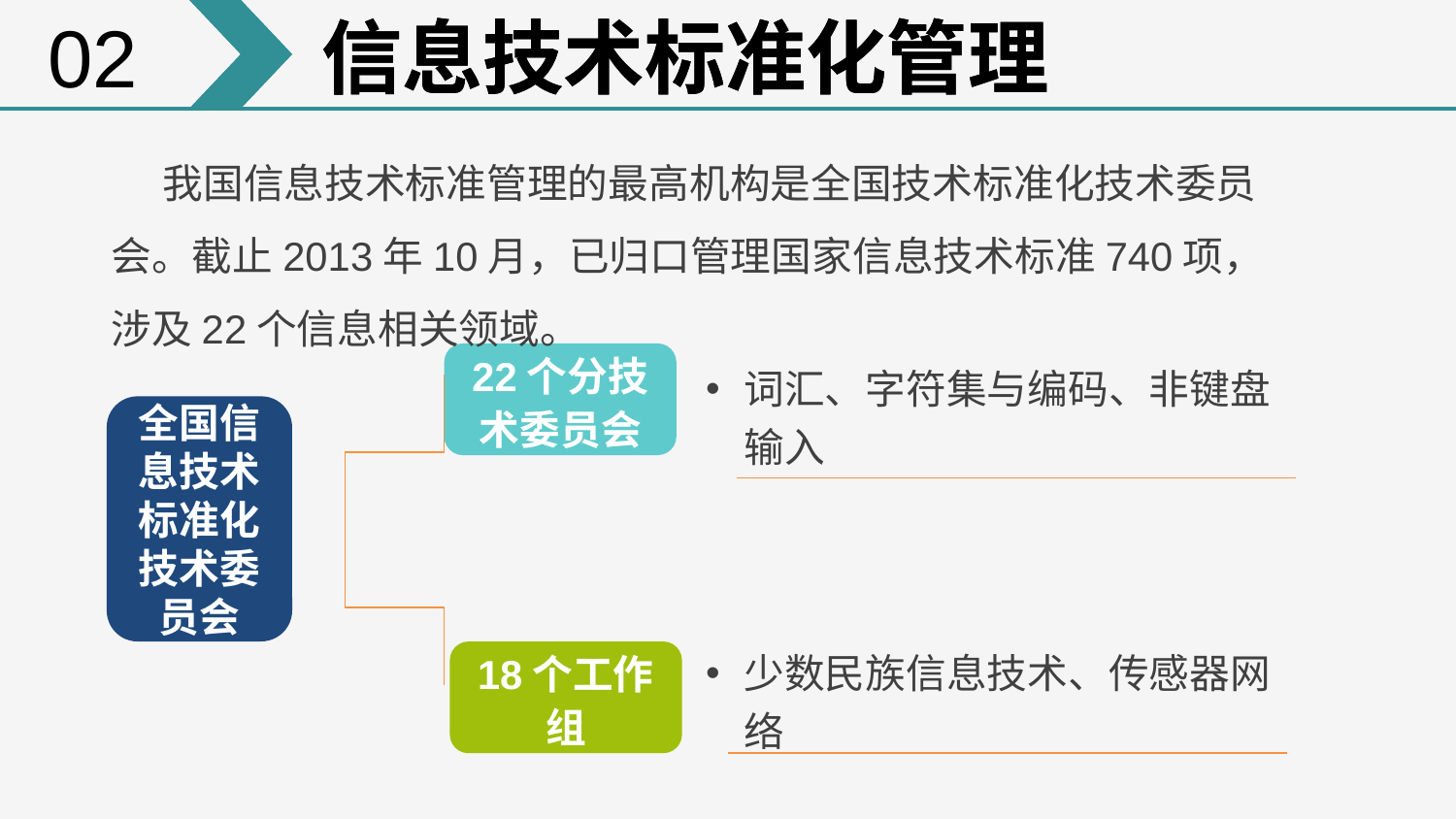

02
信息技术标准化管理
信息技术标准化管理
     我国信息技术标准管理的最高机构是全国技术标准化技术委员会。截止2013年10月，已归口管理国家信息技术标准740项，涉及22个信息相关领域。
22个分技术委员会
词汇、字符集与编码、非键盘输入
全国信息技术标准化技术委员会
少数民族信息技术、传感器网络
18个工作组